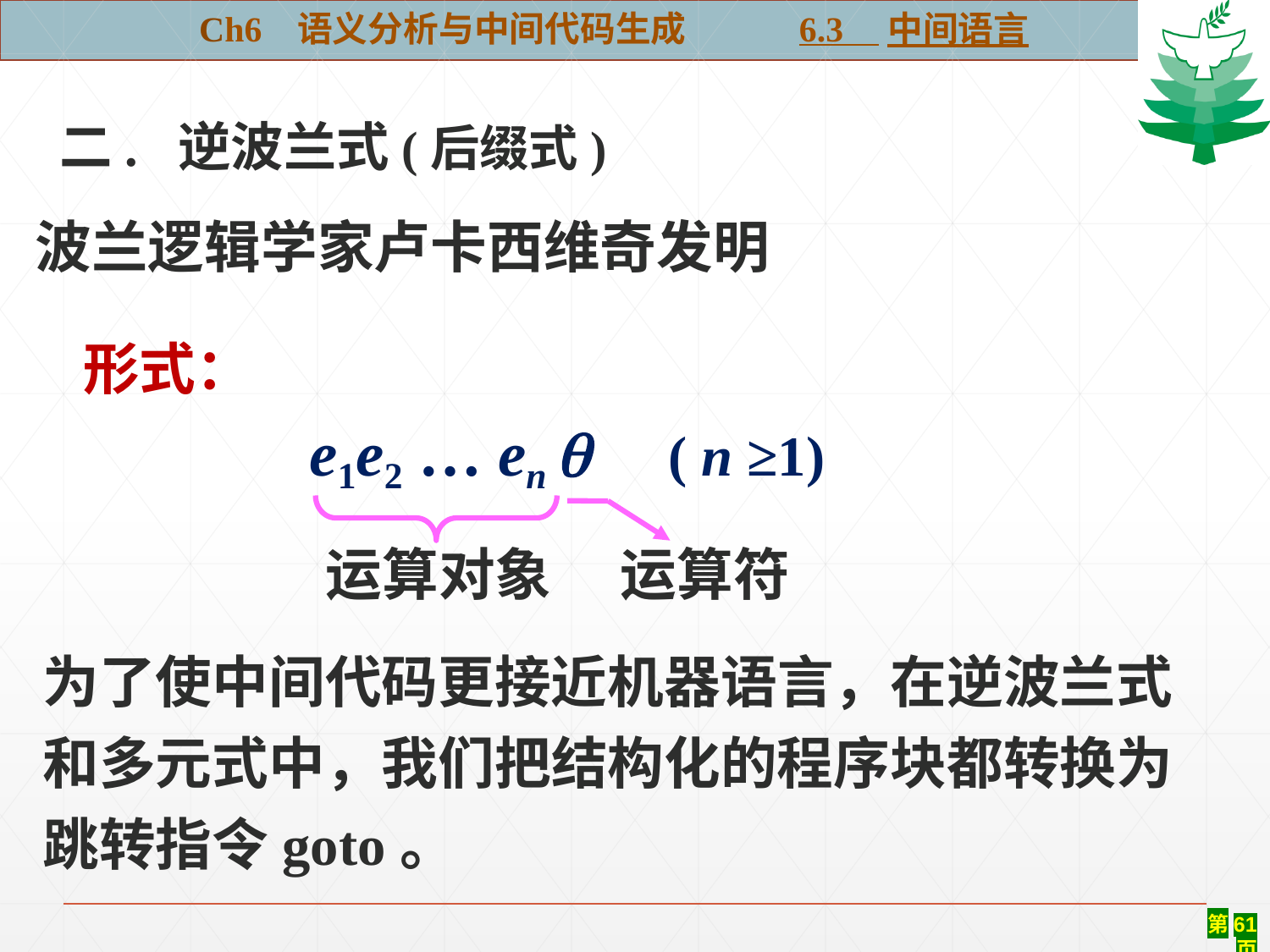

Ch6   语义分析与中间代码生成             6.3    中间语言
 二.  逆波兰式(后缀式)
波兰逻辑学家卢卡西维奇发明
形式：
e1e2 … en θ     ( n ≥1)

运算对象

运算符
为了使中间代码更接近机器语言，在逆波兰式和多元式中，我们把结构化的程序块都转换为跳转指令goto。